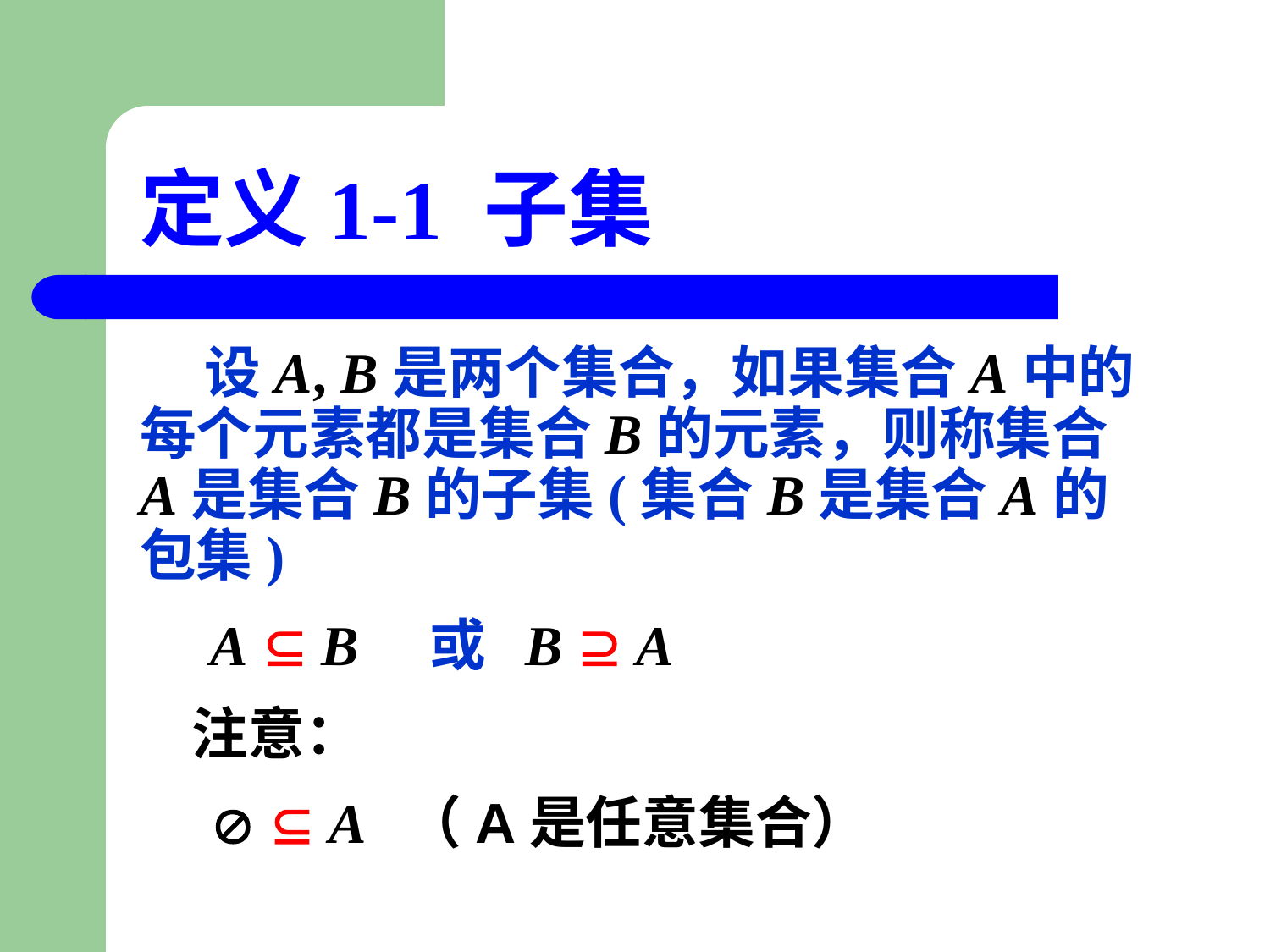

# 定义1-1 子集
    设A, B是两个集合，如果集合A中的每个元素都是集合B的元素，则称集合A是集合B的子集(集合B是集合A的包集)
     A ⊆ B    或  B ⊇ A
   注意：
     ∅ ⊆ A  （A是任意集合）